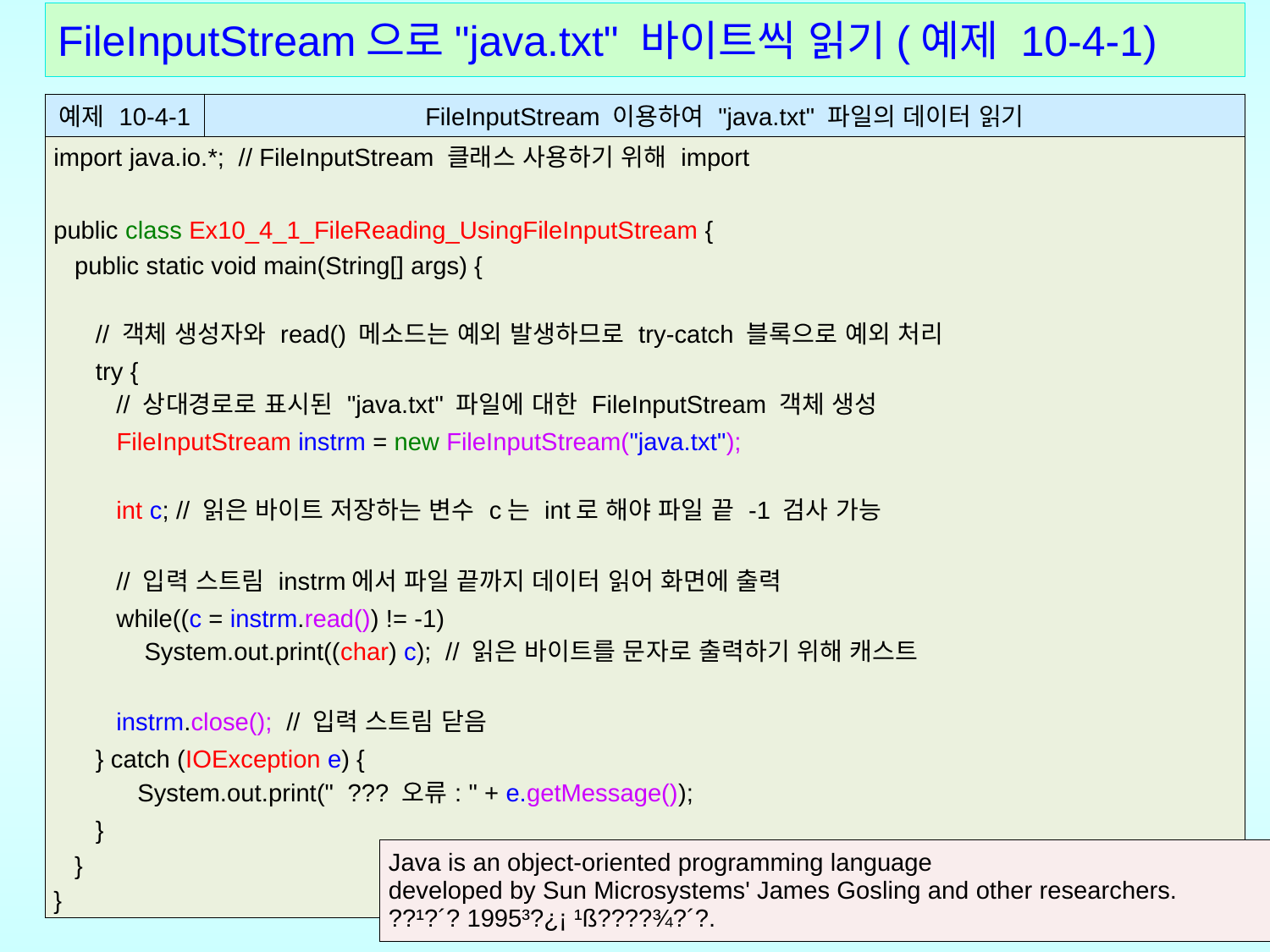

# FileInputStream으로"java.txt" 바이트씩 읽기(예제 10-4-1)
| 예제 10-4-1 | FileInputStream 이용하여 "java.txt" 파일의 데이터 읽기 |
| --- | --- |
| import java.io.\*; // FileInputStream 클래스 사용하기 위해 import public class Ex10\_4\_1\_FileReading\_UsingFileInputStream { public static void main(String[] args) { // 객체 생성자와 read() 메소드는 예외 발생하므로 try-catch 블록으로 예외 처리 try { // 상대경로로 표시된 "java.txt" 파일에 대한 FileInputStream 객체 생성 FileInputStream instrm = new FileInputStream("java.txt"); int c; // 읽은 바이트 저장하는 변수 c는 int로 해야 파일 끝 -1 검사 가능 // 입력 스트림 instrm에서 파일 끝까지 데이터 읽어 화면에 출력 while((c = instrm.read()) != -1) System.out.print((char) c); // 읽은 바이트를 문자로 출력하기 위해 캐스트 instrm.close(); // 입력 스트림 닫음 } catch (IOException e) { System.out.print(" ??? 오류: " + e.getMessage()); } } } |  |
| Java is an object-oriented programming language developed by Sun Microsystems' James Gosling and other researchers. ??¹?´? 1995³?¿¡ ¹ß????¾?´?. |
| --- |